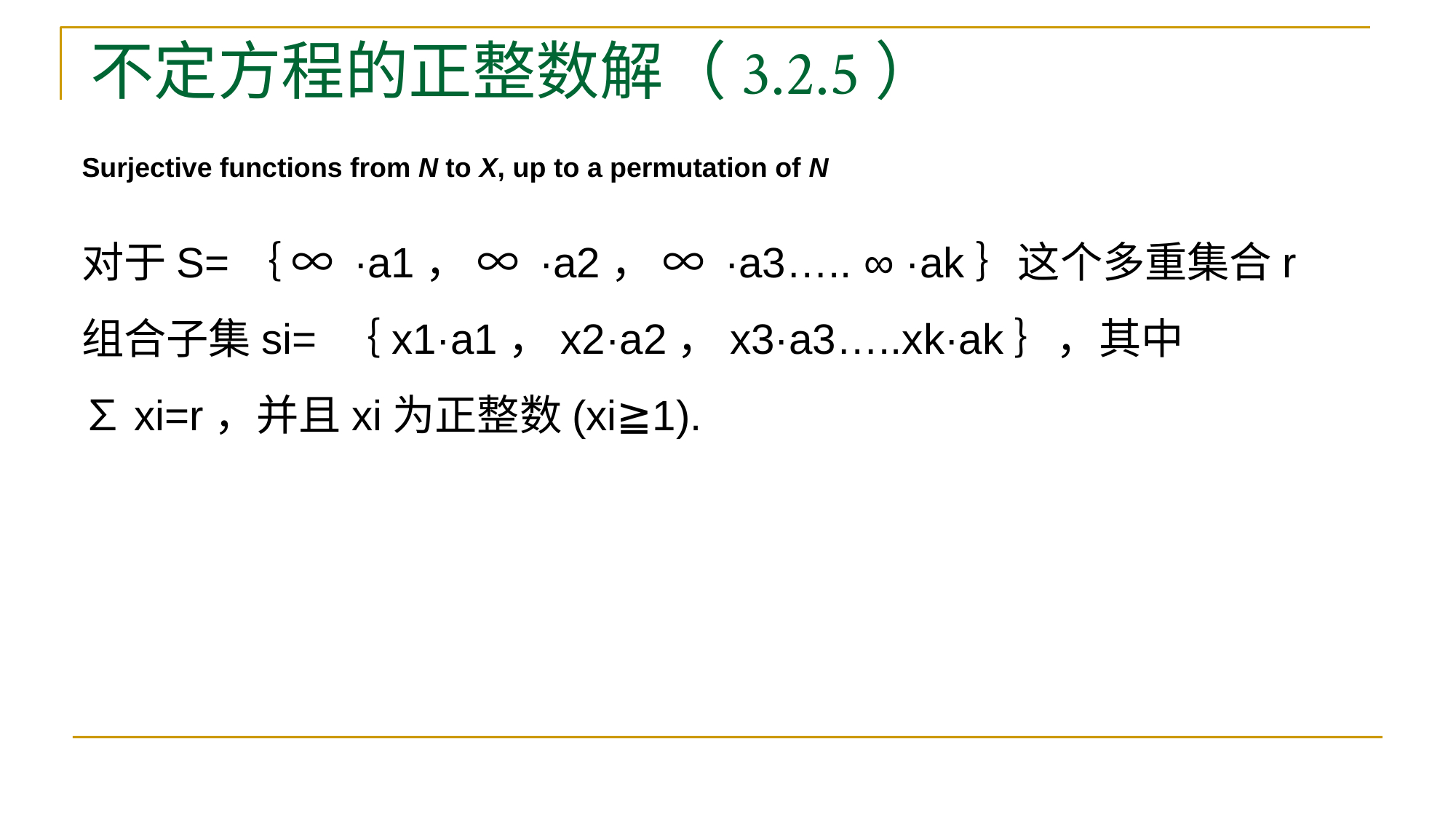

不定方程的正整数解（3.2.5）

Surjective functions from N to X, up to a permutation of N
对于S=｛ ∞ ·a1， ∞ ·a2， ∞ ·a3….. ∞ ·ak｝这个多重集合r组合子集si= ｛x1·a1，x2·a2，x3·a3…..xk·ak｝，其中∑xi=r，并且xi为正整数(xi≧1).